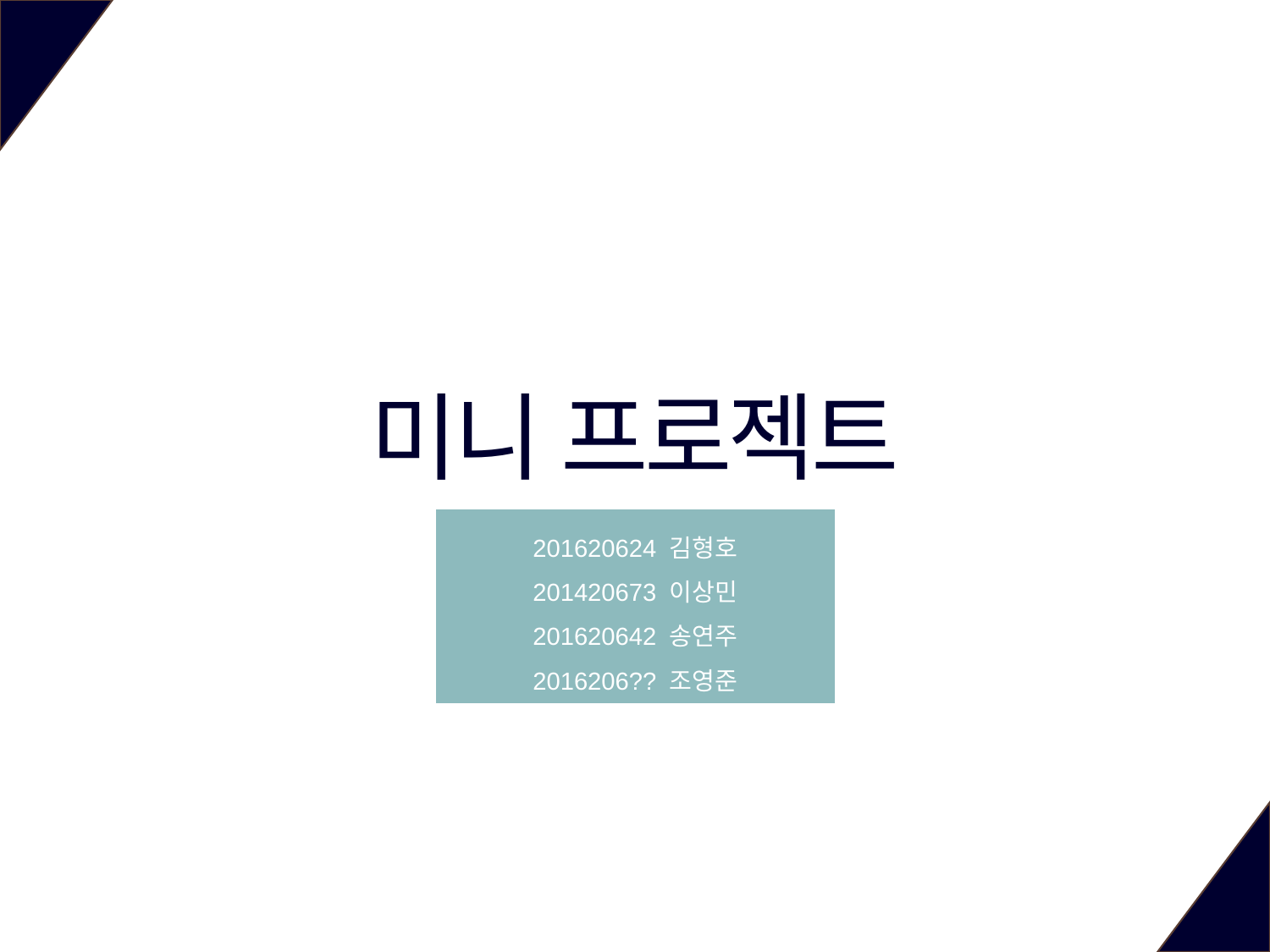

미니 프로젝트
201620624 김형호
201420673 이상민
201620642 송연주
2016206?? 조영준